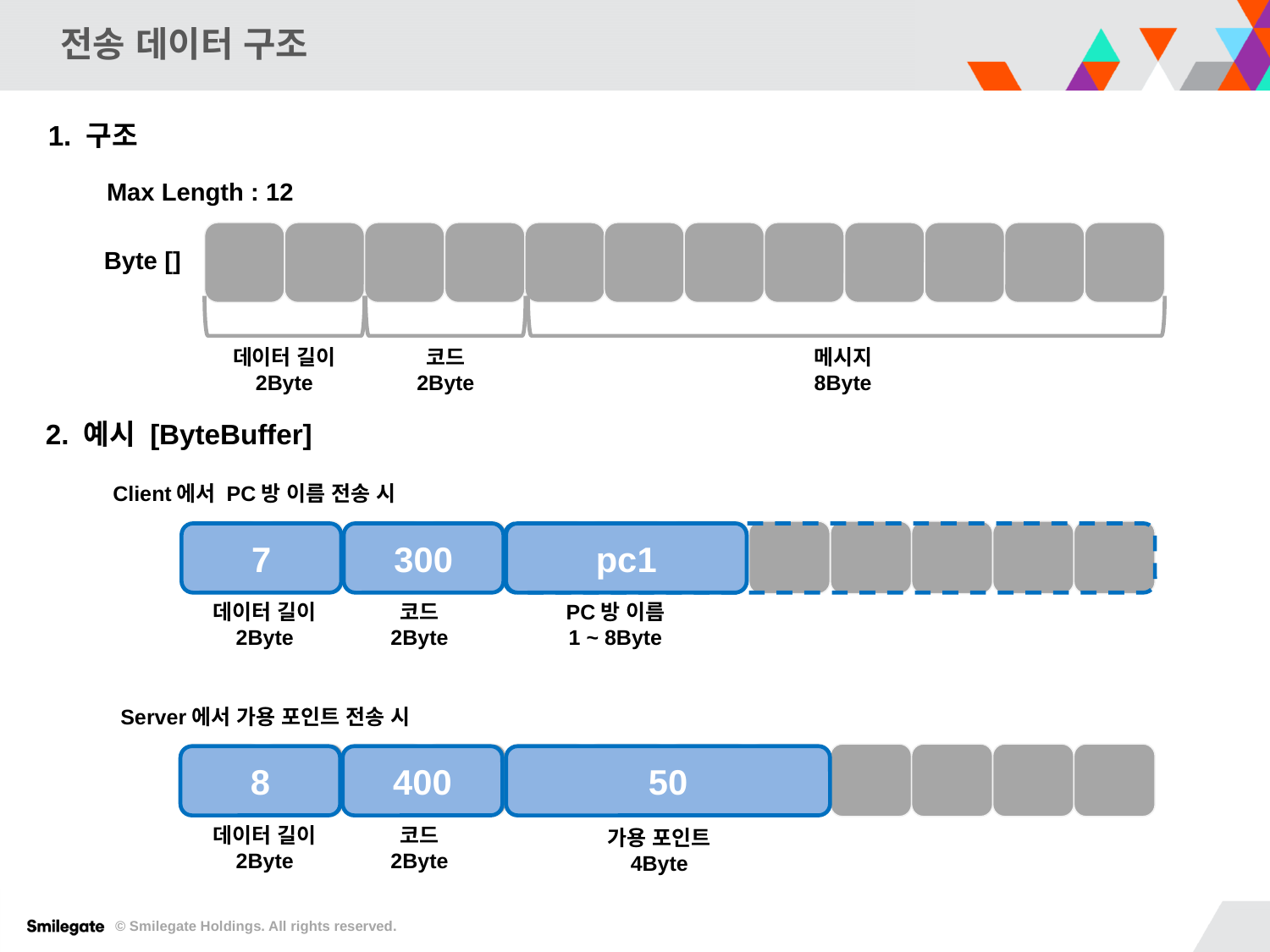

전송 데이터 구조
1. 구조
Max Length : 12

Byte []
데이터 길이
2Byte
코드
2Byte
메시지
8Byte
2. 예시 [ByteBuffer]
Client에서 PC방 이름 전송 시

pc1
7
300

데이터 길이
2Byte
코드
2Byte
PC방 이름
1 ~ 8Byte
Server에서 가용 포인트 전송 시

50
8
400
데이터 길이
2Byte
코드
2Byte
가용 포인트
4Byte